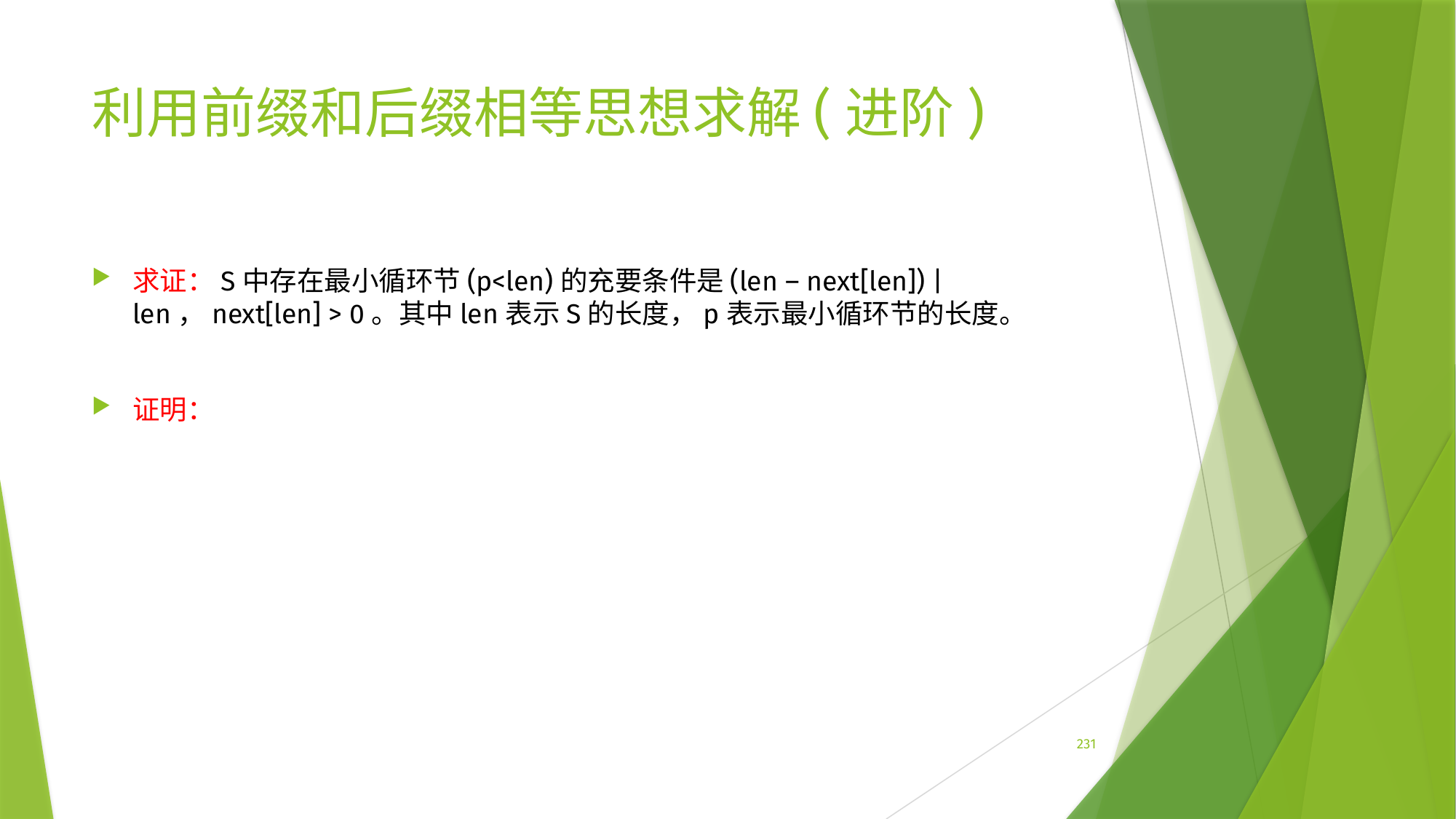

# 利用前缀和后缀相等思想求解(进阶)
求证：S中存在最小循环节(p<len)的充要条件是(len – next[len]) | len，next[len] > 0。其中len表示S的长度，p表示最小循环节的长度。

证明：

231